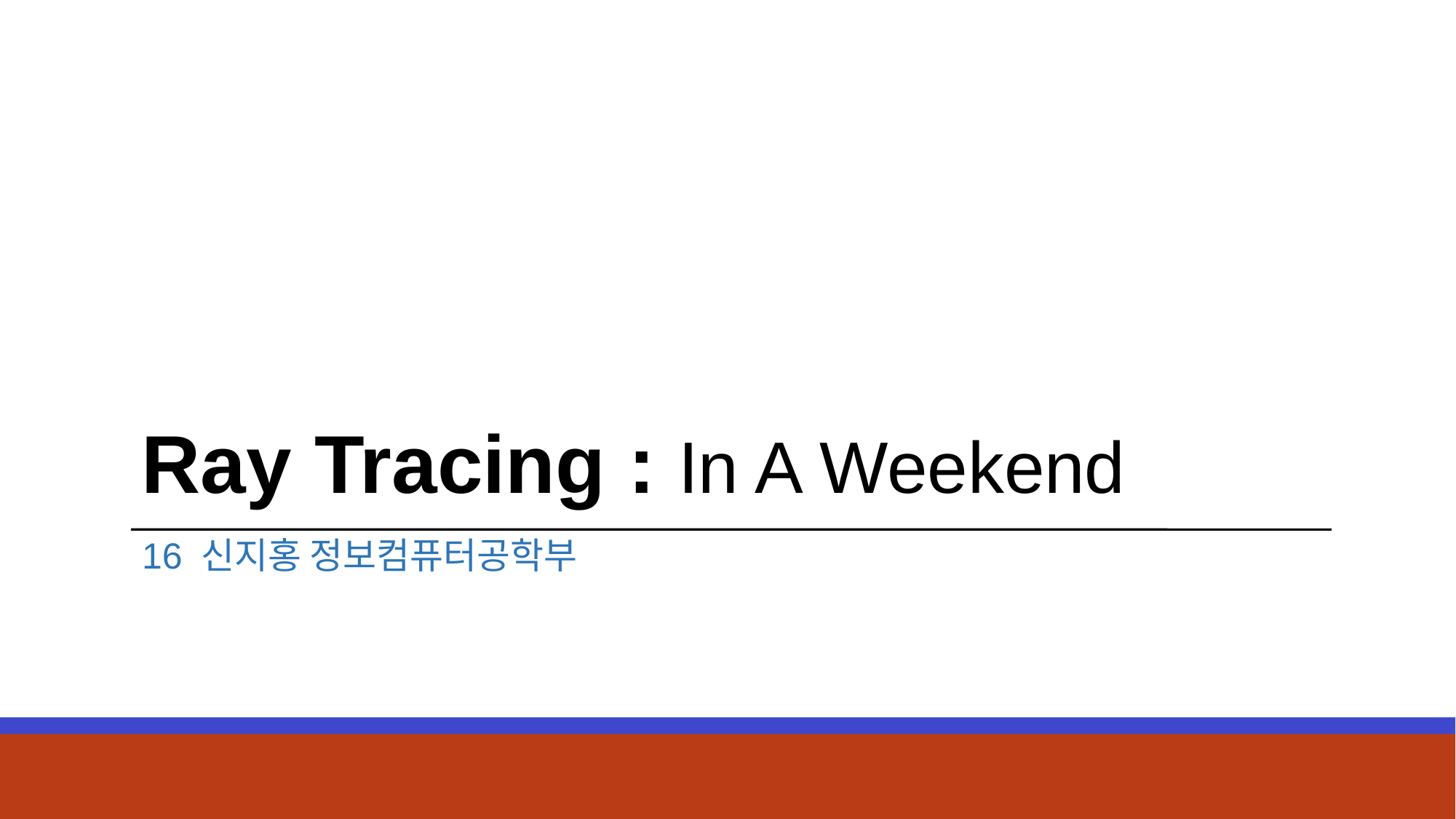

Ray Tracing : In A Weekend

16 신지홍 정보컴퓨터공학부